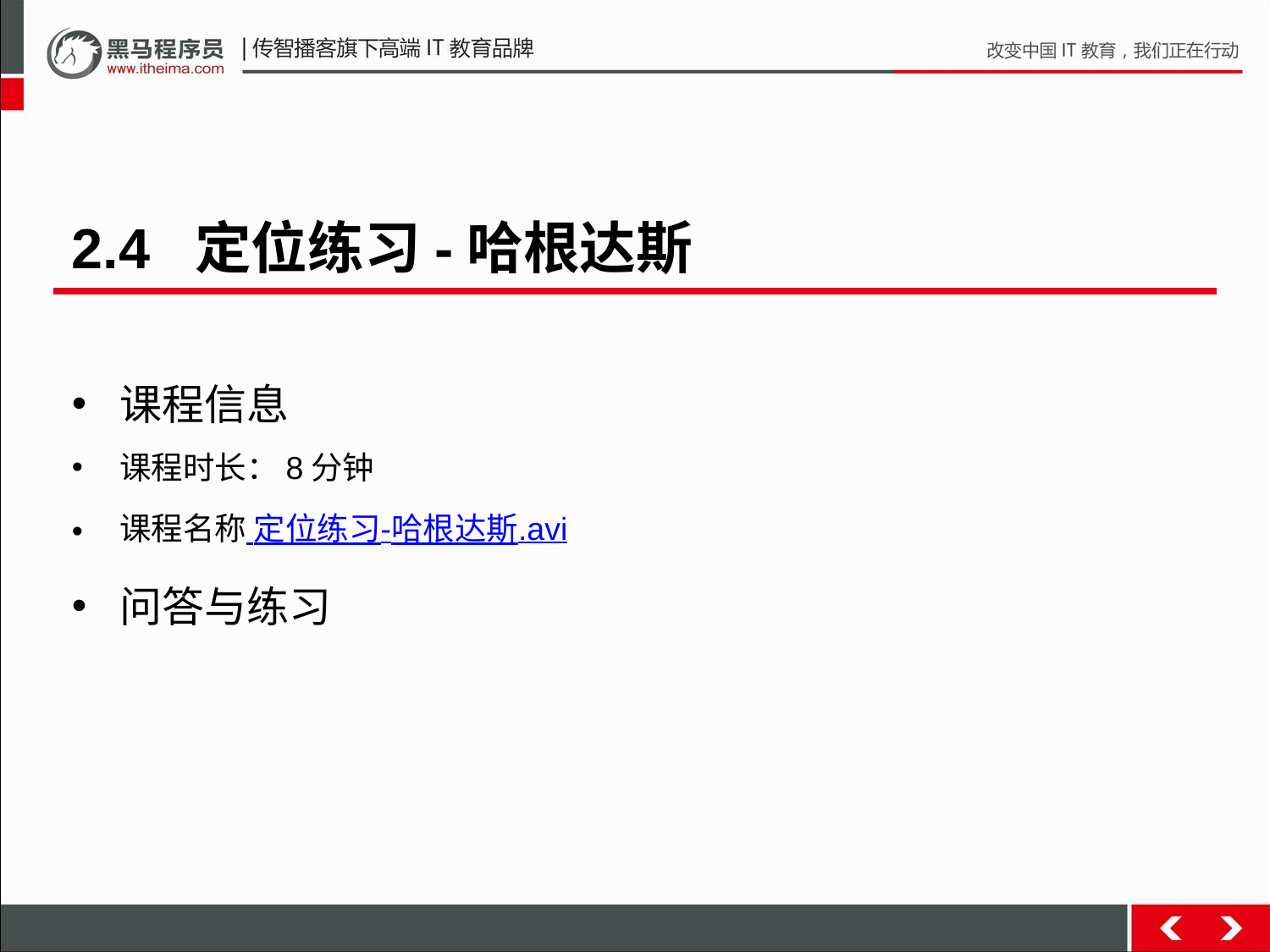

2.4  定位练习-哈根达斯
课程信息
课程时长：8分钟
课程名称 定位练习-哈根达斯.avi
问答与练习